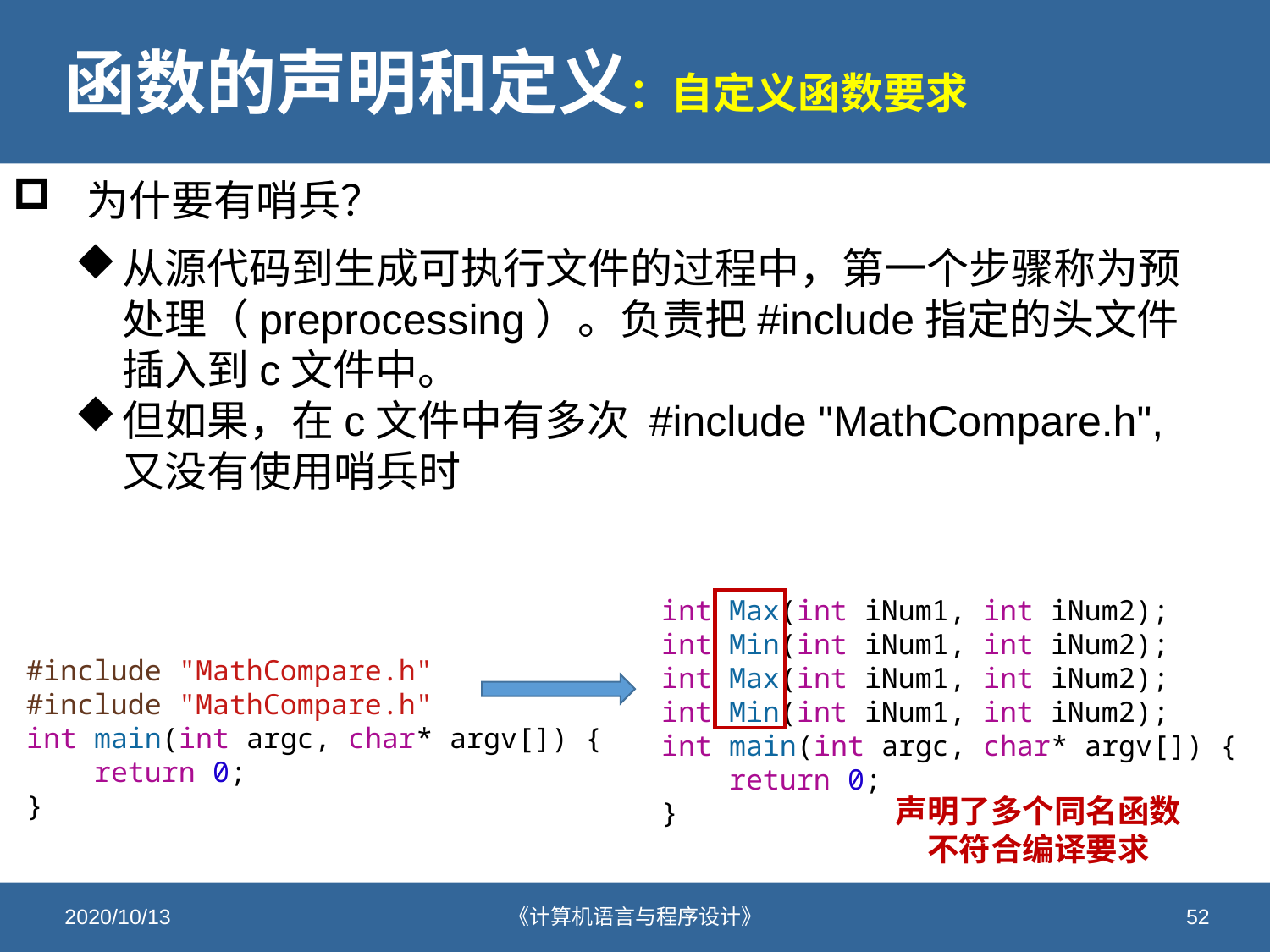

# 函数的声明和定义：自定义函数要求
为什要有哨兵？
从源代码到生成可执行文件的过程中，第一个步骤称为预处理（preprocessing）。负责把#include指定的头文件插入到c文件中。
但如果，在c文件中有多次 #include "MathCompare.h", 又没有使用哨兵时
int Max(int iNum1, int iNum2);
int Min(int iNum1, int iNum2);
int Max(int iNum1, int iNum2);
int Min(int iNum1, int iNum2);
int main(int argc, char* argv[]) {
    return 0;
}

#include "MathCompare.h"
#include "MathCompare.h"
int main(int argc, char* argv[]) {
    return 0;
}
声明了多个同名函数
不符合编译要求
2020/10/13
《计算机语言与程序设计》
52